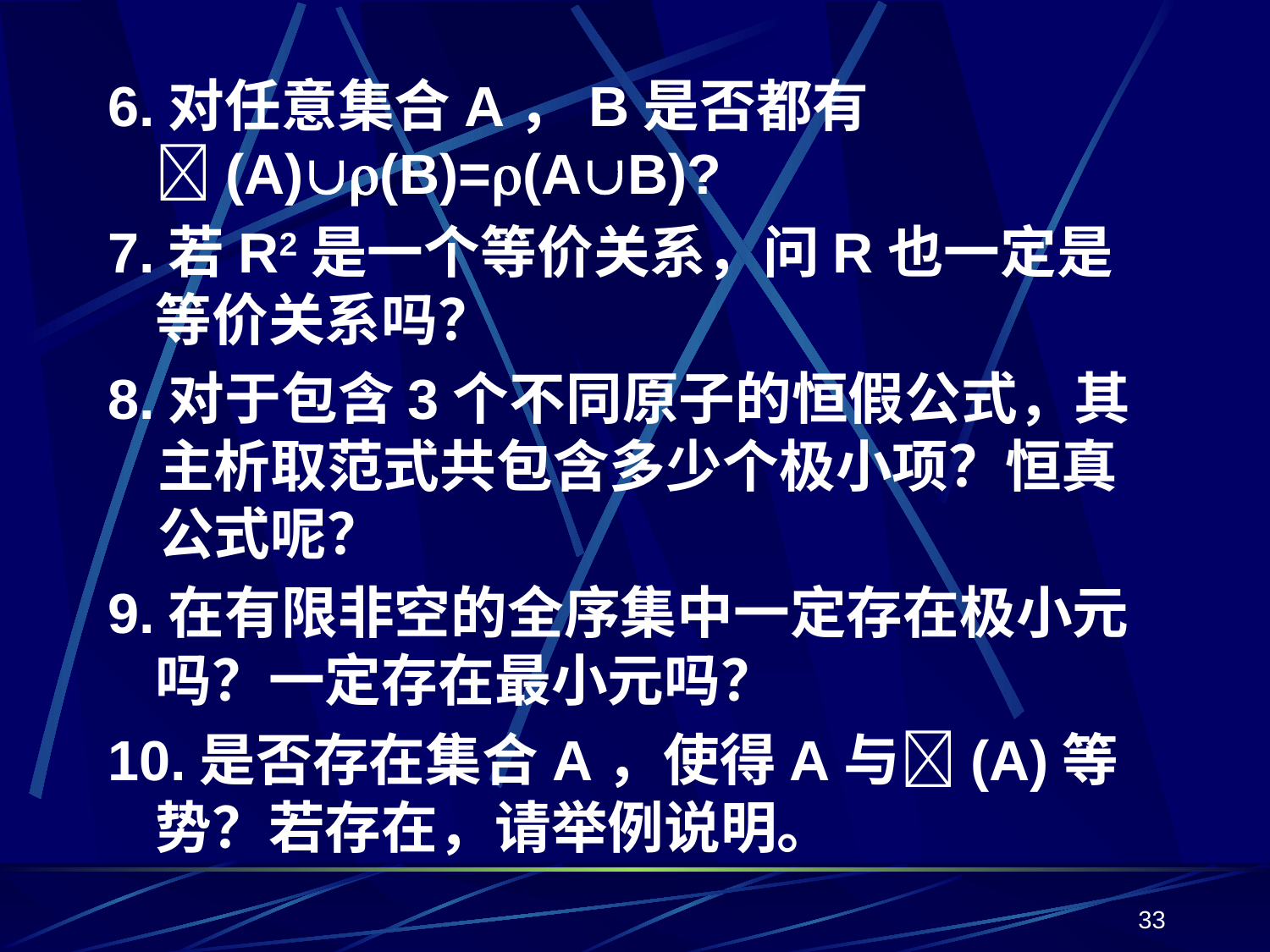

6.对任意集合A，B是否都有ρ(A)∪ρ(B)=ρ(A∪B)?
7.若R2是一个等价关系，问R也一定是等价关系吗？
8.对于包含3个不同原子的恒假公式，其主析取范式共包含多少个极小项？恒真公式呢？
9.在有限非空的全序集中一定存在极小元吗？一定存在最小元吗？
10.是否存在集合A，使得A与ρ(A)等势？若存在，请举例说明。

33